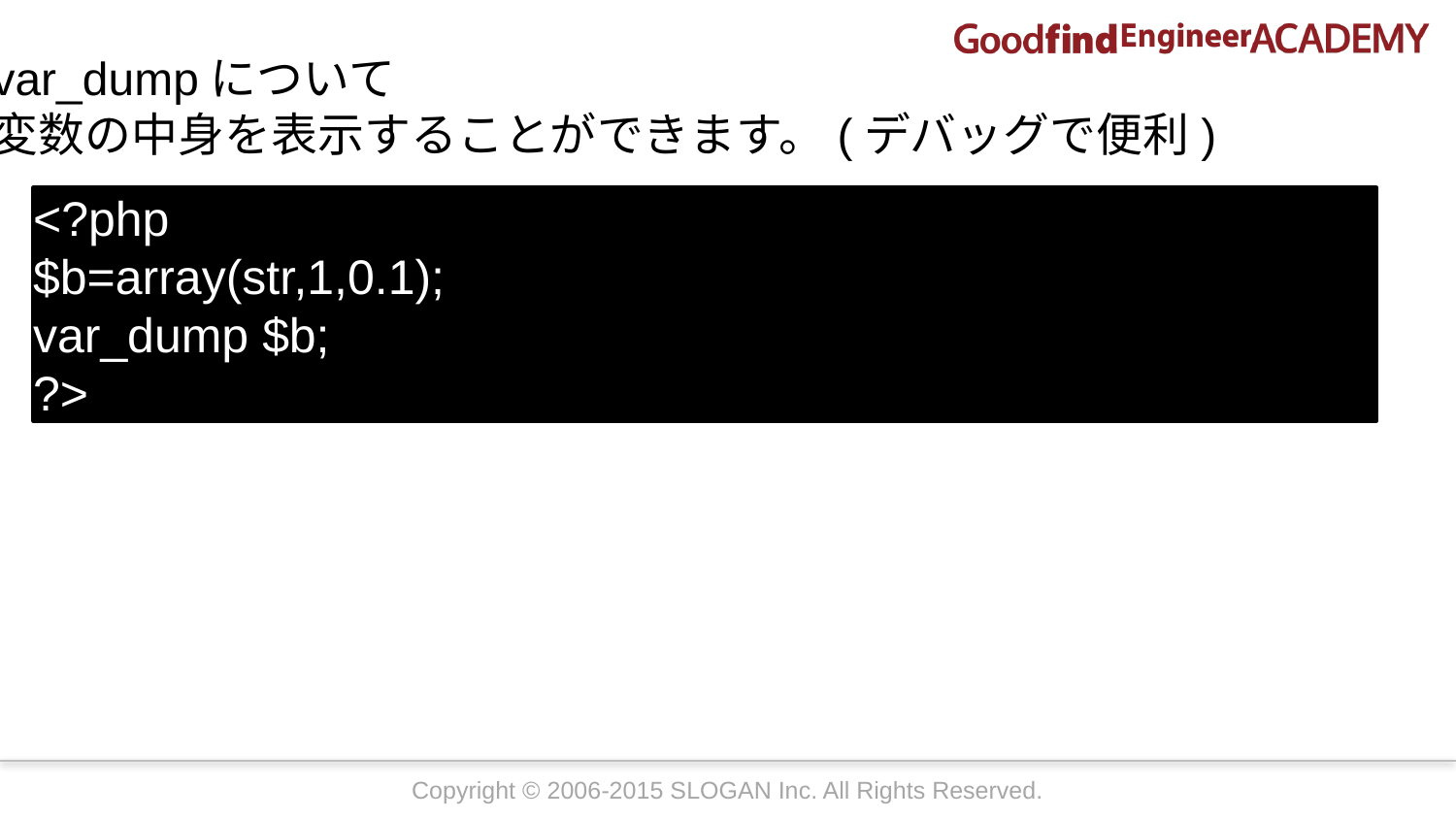

var_dumpについて
変数の中身を表示することができます。(デバッグで便利)
<?php
$b=array(str,1,0.1);
var_dump $b;
?>